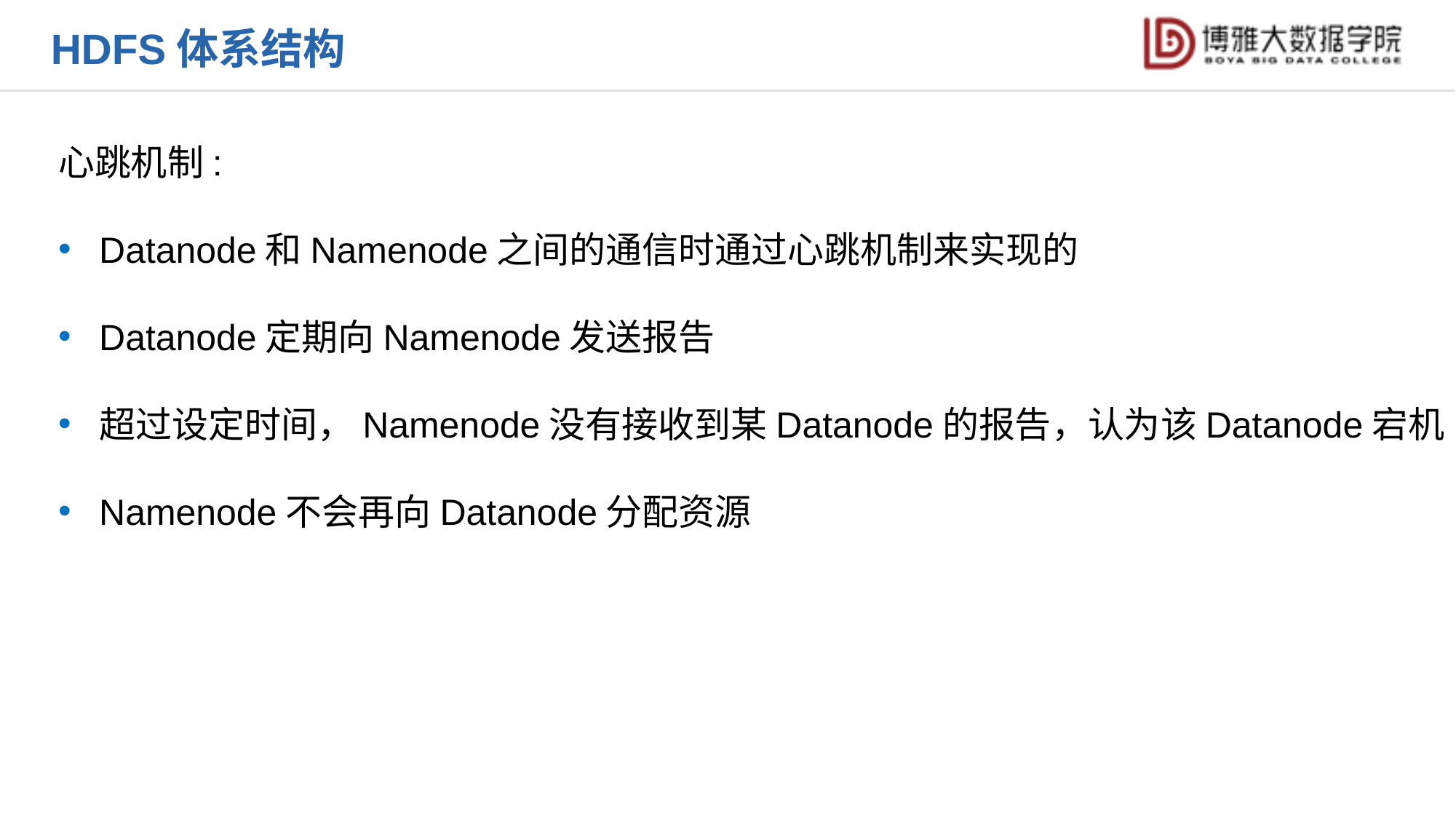

HDFS体系结构
心跳机制:

Datanode和Namenode之间的通信时通过心跳机制来实现的

Datanode定期向Namenode发送报告

超过设定时间，Namenode没有接收到某Datanode的报告，认为该Datanode宕机

Namenode不会再向Datanode分配资源